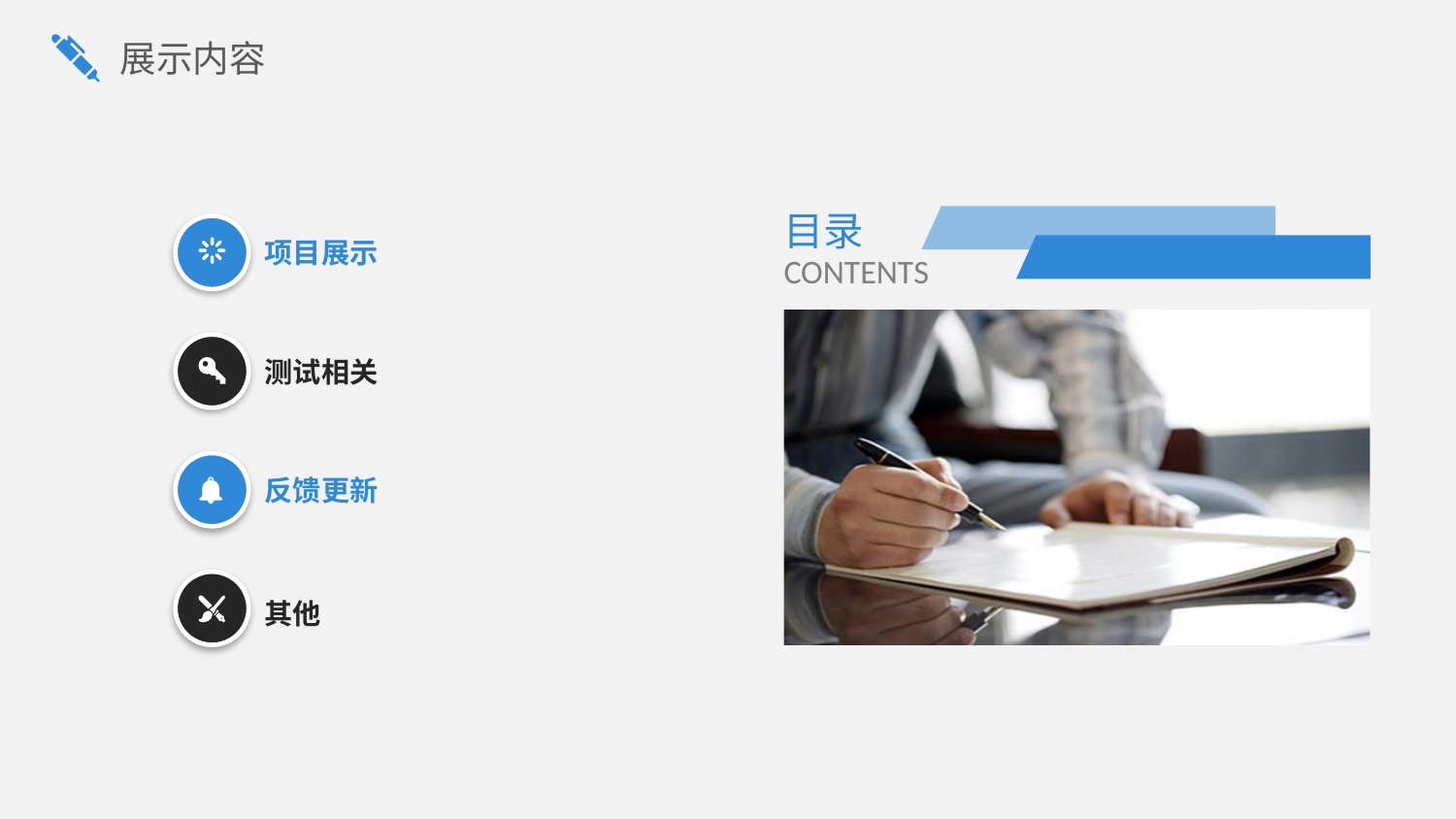

展示内容
目录
CONTENTS

项目展示

测试相关

反馈更新

其他